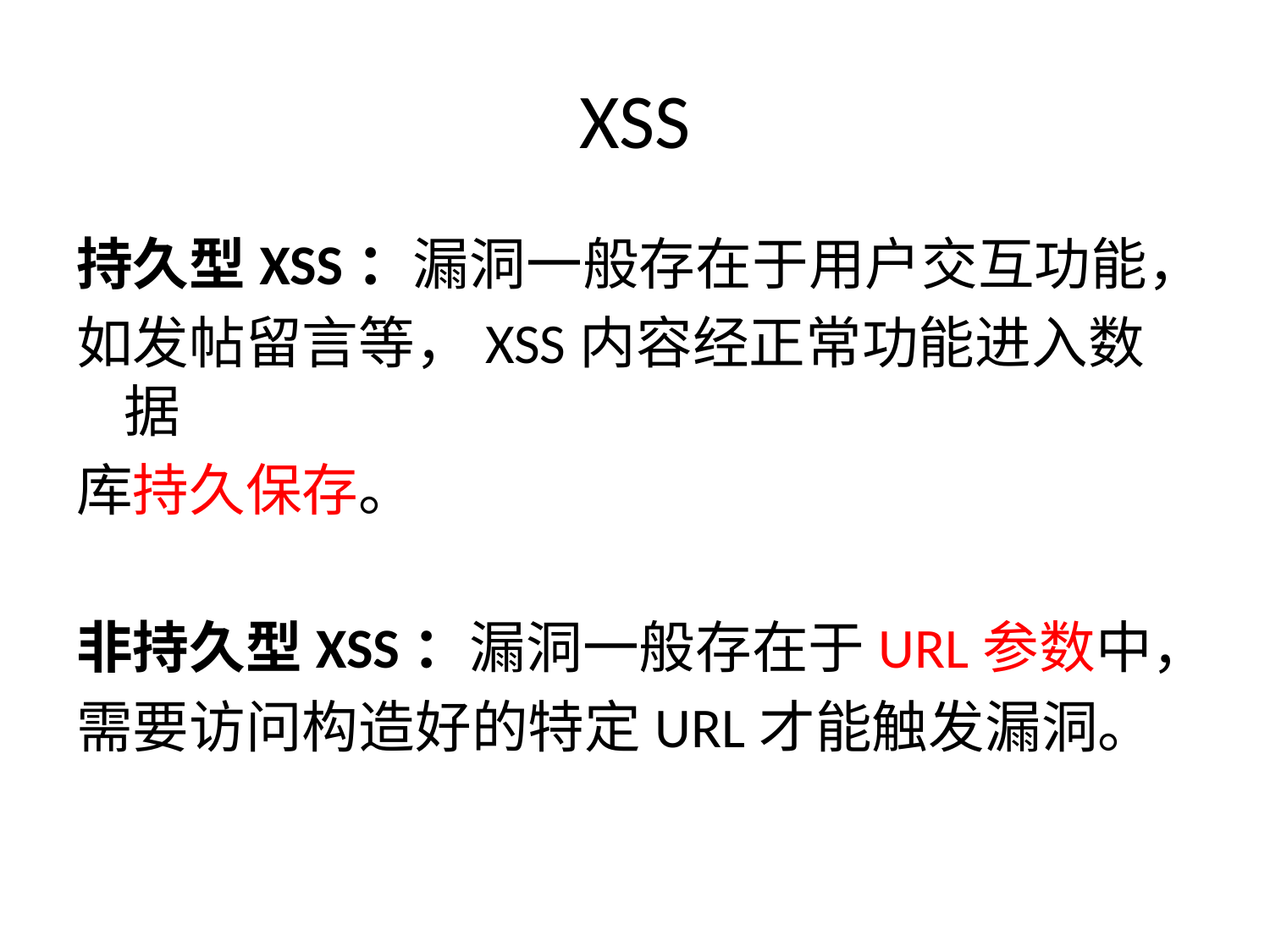

# XSS
持久型XSS：漏洞一般存在于用户交互功能，
如发帖留言等，XSS内容经正常功能进入数据
库持久保存。

非持久型XSS：漏洞一般存在于URL参数中，
需要访问构造好的特定URL才能触发漏洞。